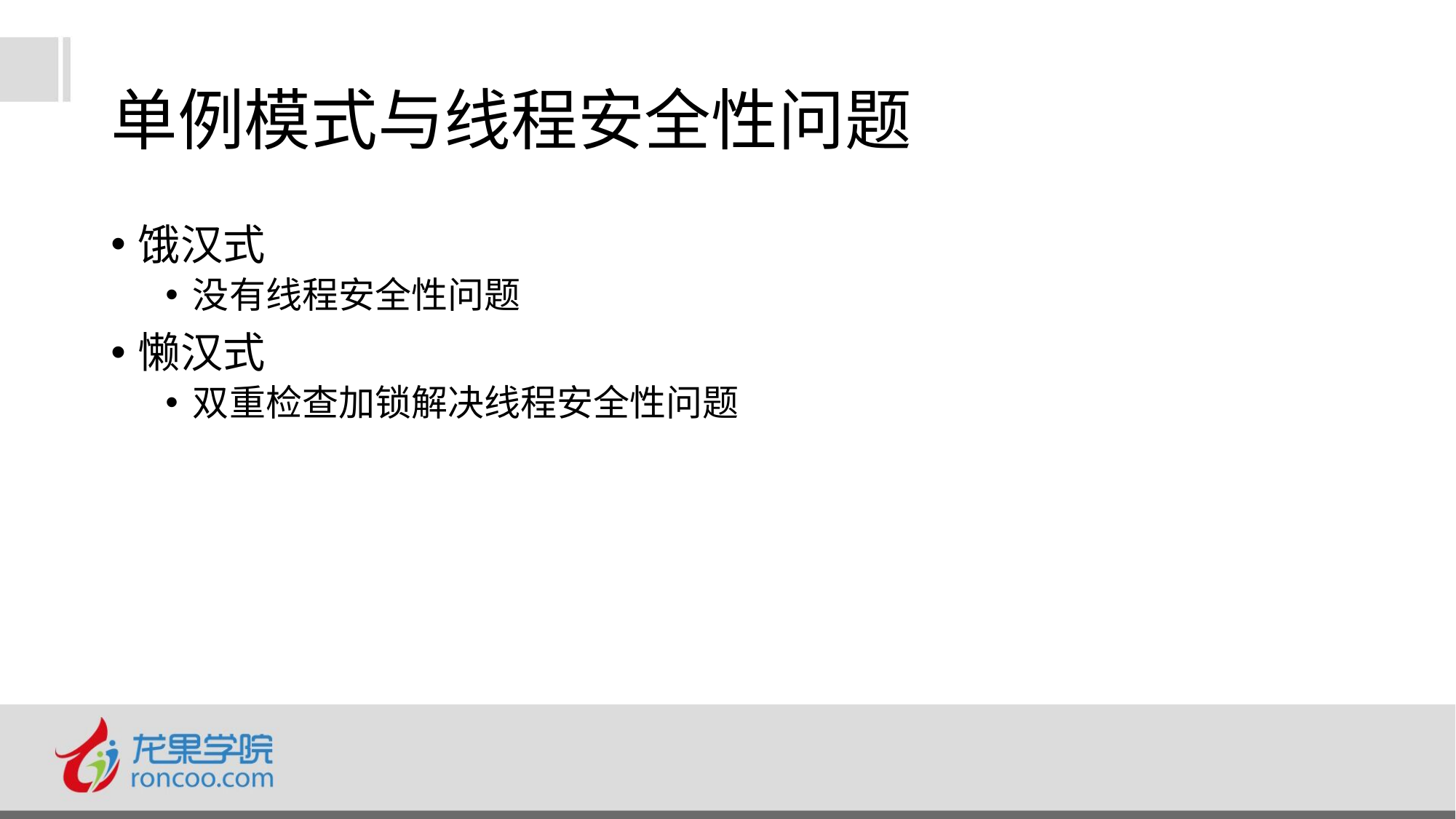

# 单例模式与线程安全性问题
饿汉式
没有线程安全性问题
懒汉式
双重检查加锁解决线程安全性问题